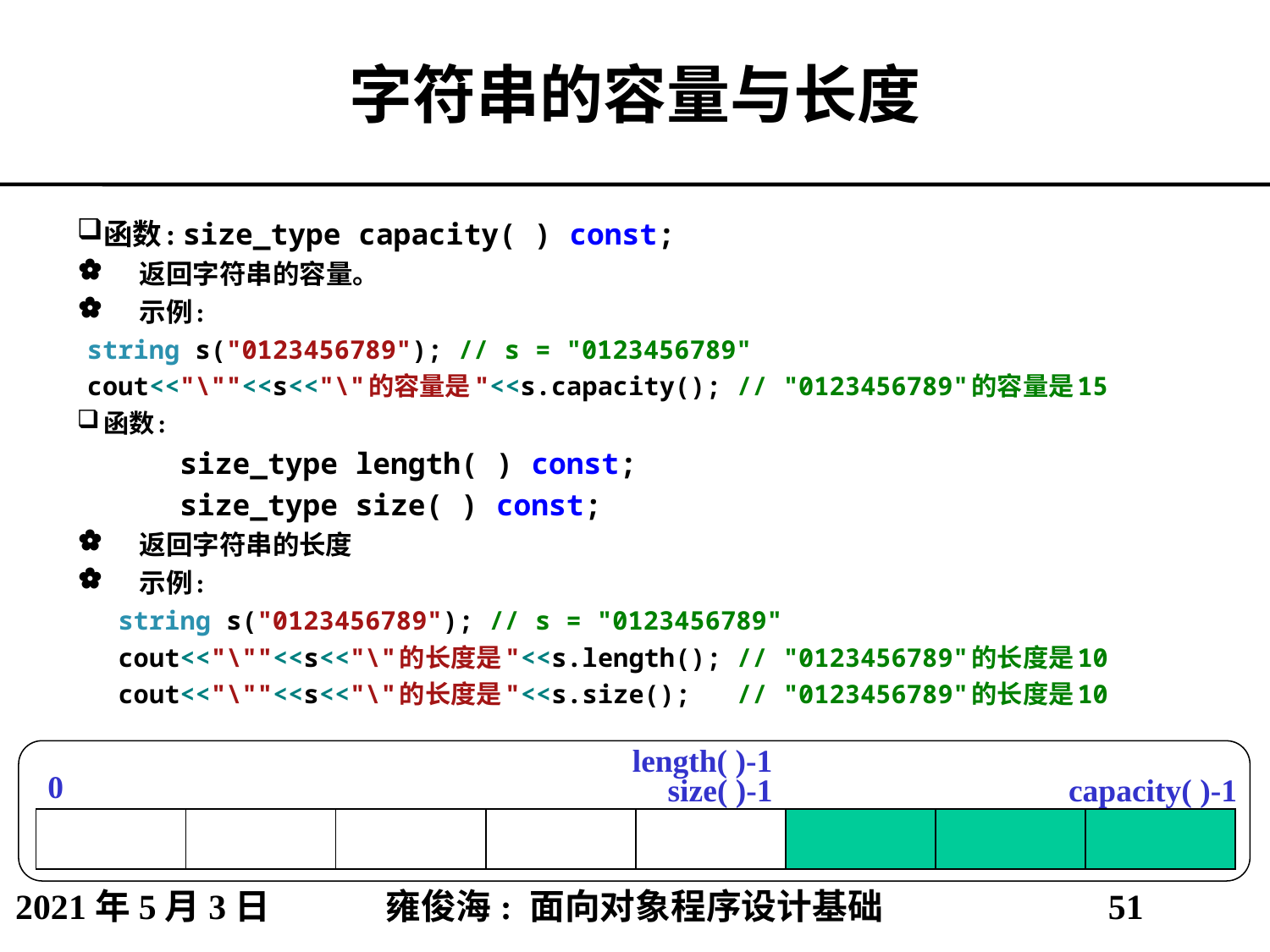

# 字符串的容量与长度

函数: size_type capacity( ) const;
返回字符串的容量。
示例:
string s("0123456789"); // s = "0123456789"
cout<<"\""<<s<<"\"的容量是"<<s.capacity(); // "0123456789"的容量是15
函数:
size_type length( ) const;
size_type size( ) const;
返回字符串的长度
示例:
string s("0123456789"); // s = "0123456789"
cout<<"\""<<s<<"\"的长度是"<<s.length(); // "0123456789"的长度是10
cout<<"\""<<s<<"\"的长度是"<<s.size();   // "0123456789"的长度是10
length( )-1

0
size( )-1
capacity( )-1

2021年5月3日
雍俊海: 面向对象程序设计基础
51